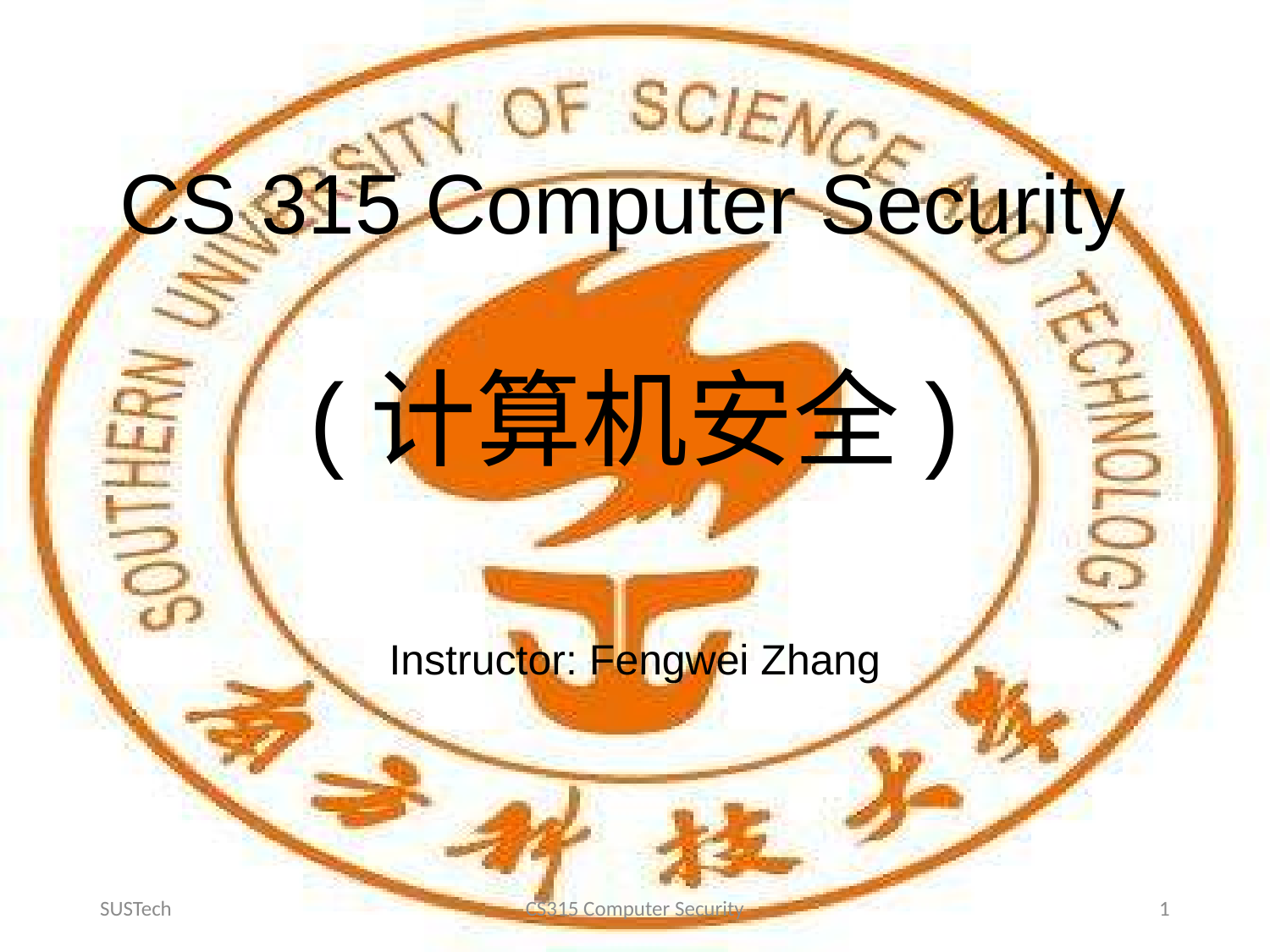

# CS 315 Computer Security (计算机安全)

Instructor: Fengwei Zhang
SUSTech
CS315 Computer Security
1